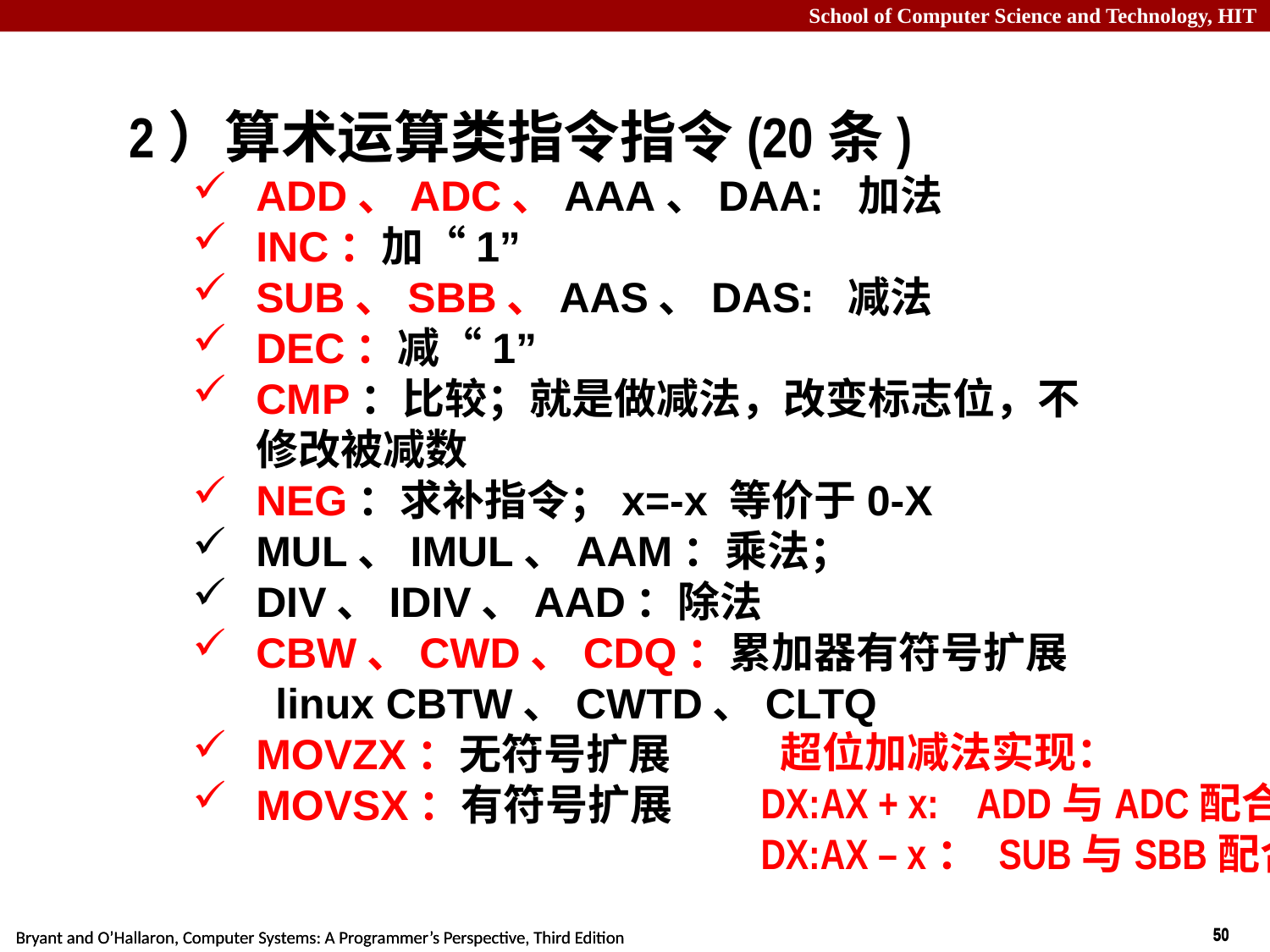

2）算术运算类指令指令(20条)
ADD、ADC、AAA、DAA:  加法
INC：加“1”
SUB、SBB、AAS、DAS:  减法
DEC：减“1”
CMP：比较；就是做减法，改变标志位，不修改被减数
NEG：求补指令；x=-x 等价于0-X
MUL、IMUL、AAM：乘法；
DIV、IDIV、AAD：除法
CBW、CWD、CDQ：累加器有符号扩展
 linux CBTW、CWTD、CLTQ
MOVZX：无符号扩展
MOVSX：有符号扩展
 超位加减法实现：
DX:AX + x:    ADD与ADC配合
DX:AX – x： SUB与SBB配合